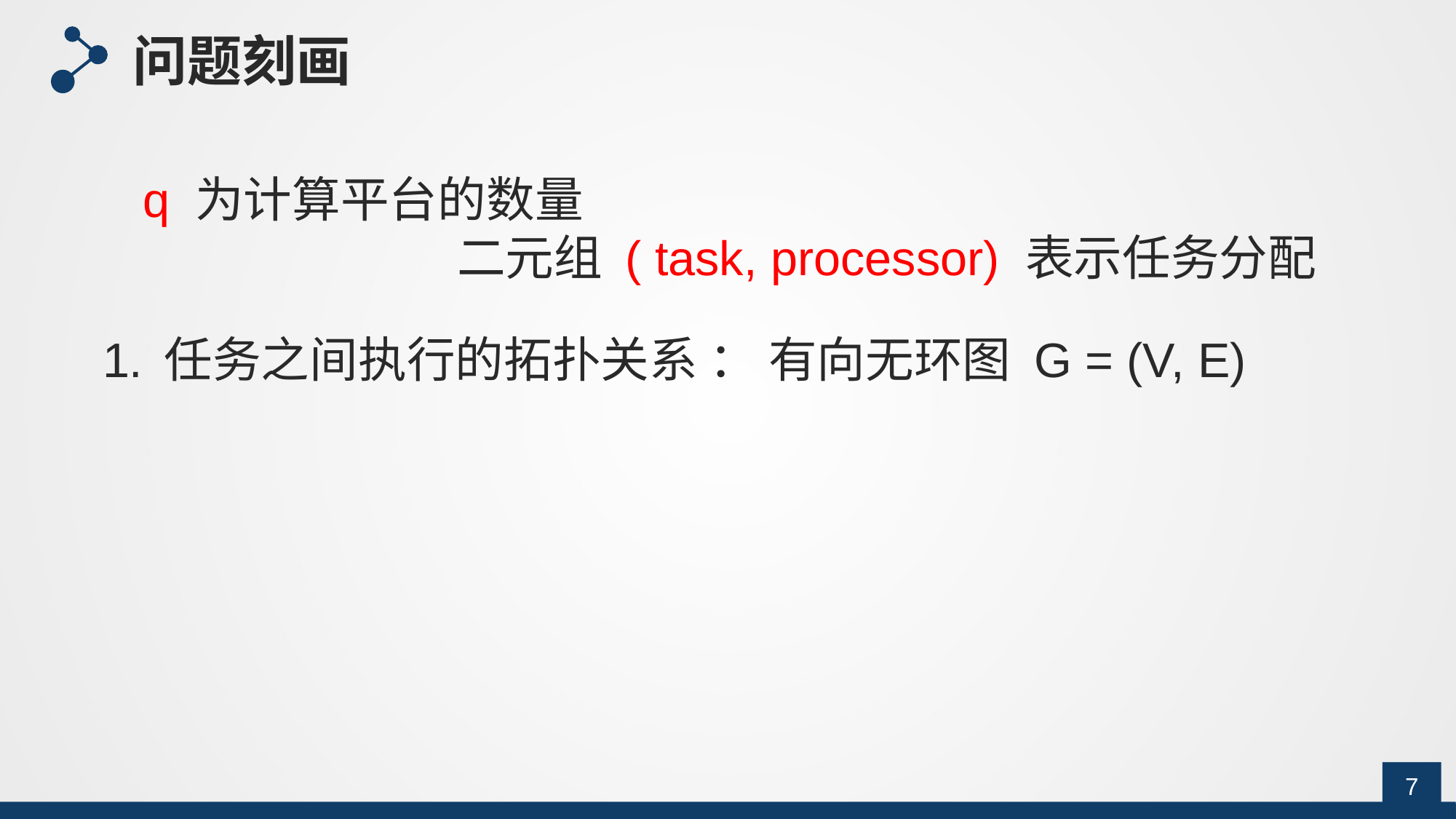

问题刻画

 q 为计算平台的数量
       			二元组 ( task, processor) 表示任务分配
任务之间执行的拓扑关系 ： 有向无环图 G = (V, E)